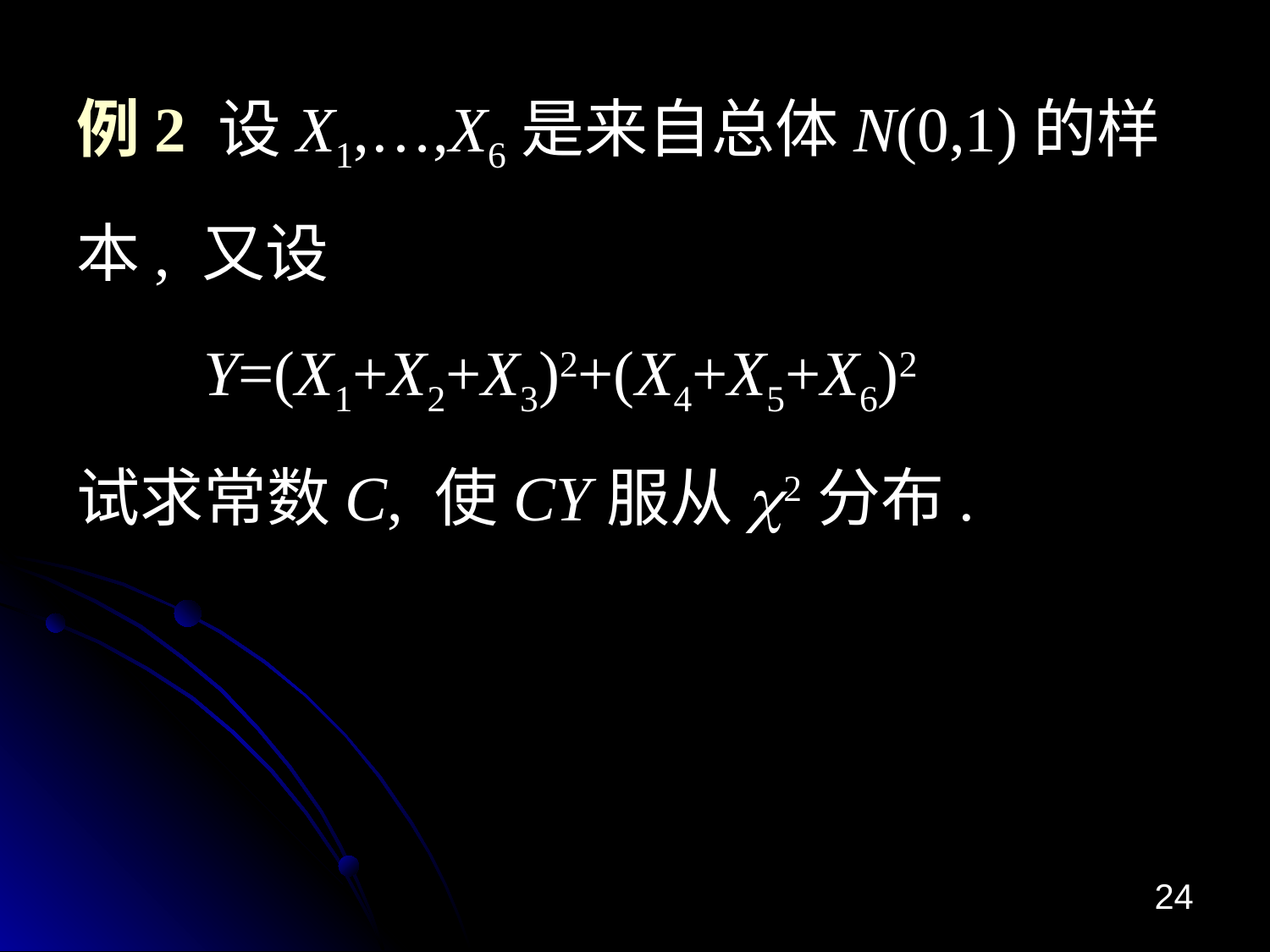

# 例2 设X1,…,X6是来自总体N(0,1)的样本, 又设 Y=(X1+X2+X3)2+(X4+X5+X6)2 试求常数C, 使CY服从χ2分布.
24